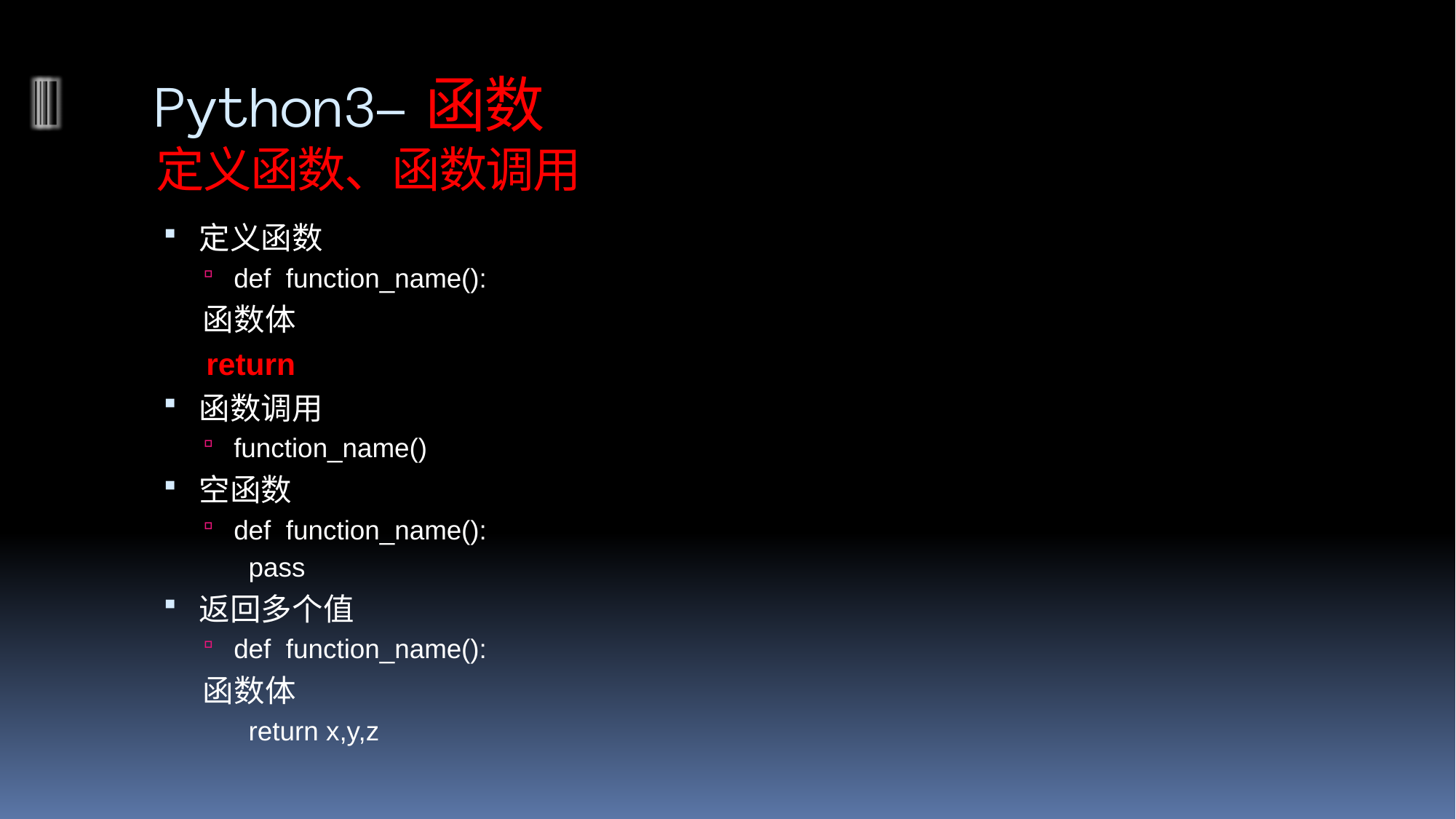

# Python3-函数 定义函数、函数调用
定义函数
def  function_name():
	     函数体
	     return
函数调用
function_name()
空函数
def  function_name():
	      pass
返回多个值
def  function_name():
	     函数体
	      return x,y,z